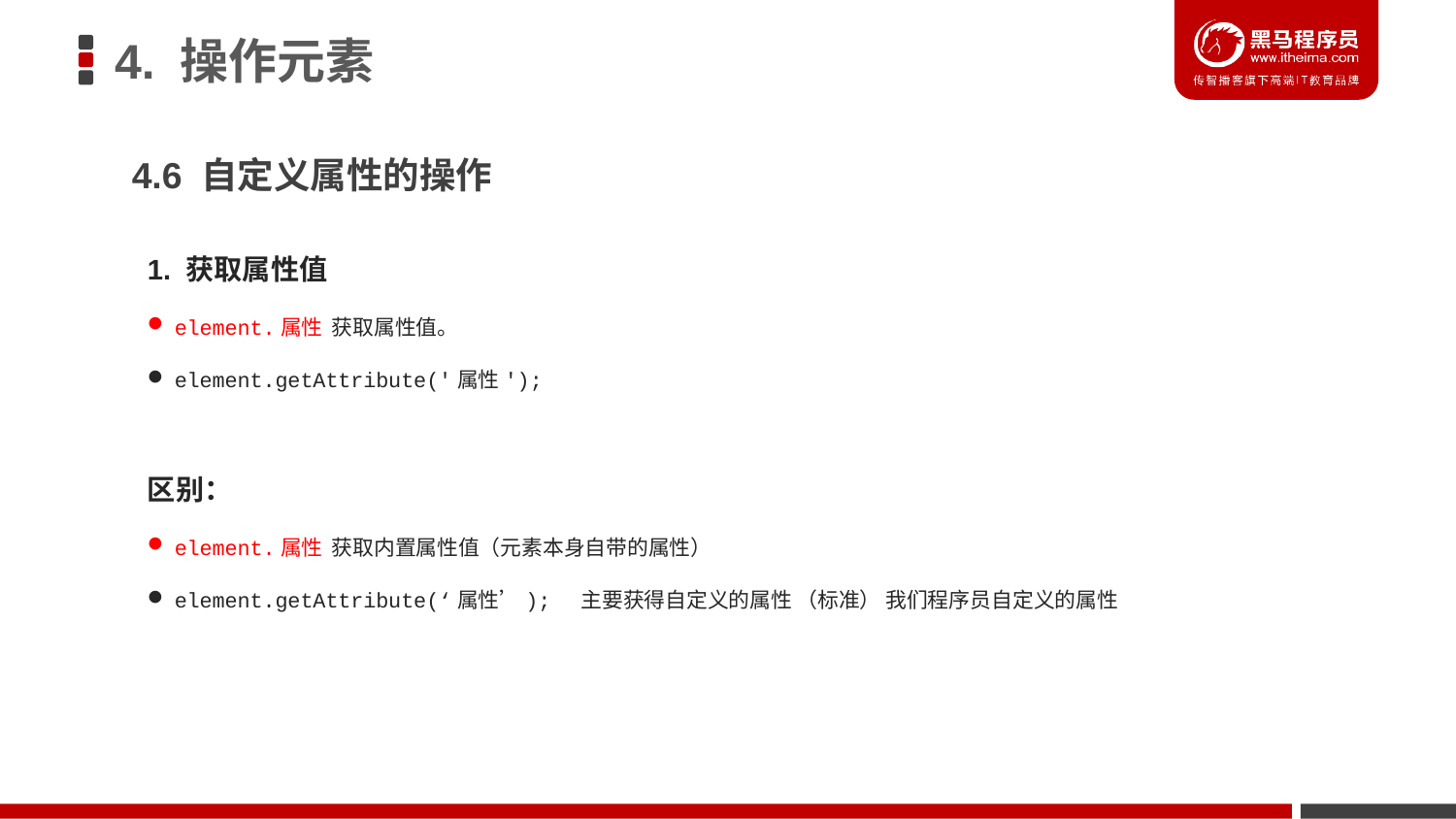

# 4. 操作元素
4.6 自定义属性的操作
1. 获取属性值
element.属性  获取属性值。
element.getAttribute('属性');

区别：
element.属性  获取内置属性值（元素本身自带的属性）
element.getAttribute(‘属性’);  主要获得自定义的属性 （标准） 我们程序员自定义的属性